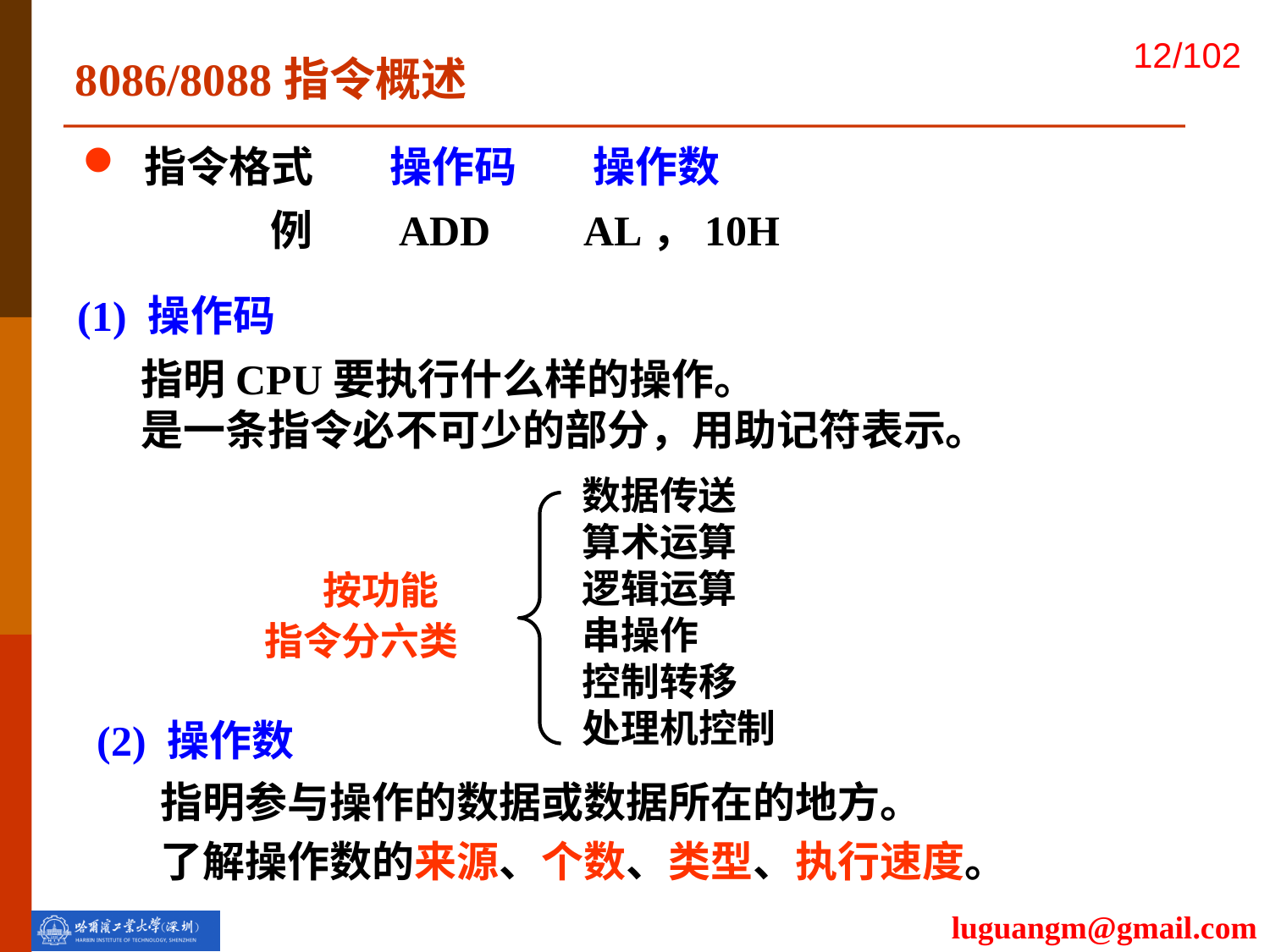

8086/8088指令概述
 指令格式        操作码        操作数
            例        ADD         AL，10H
(1) 操作码
指明CPU要执行什么样的操作。
是一条指令必不可少的部分，用助记符表示。
数据传送
算术运算
逻辑运算
串操作
控制转移
处理机控制

   按功能
指令分六类

(2) 操作数
指明参与操作的数据或数据所在的地方。
了解操作数的来源、个数、类型、执行速度。